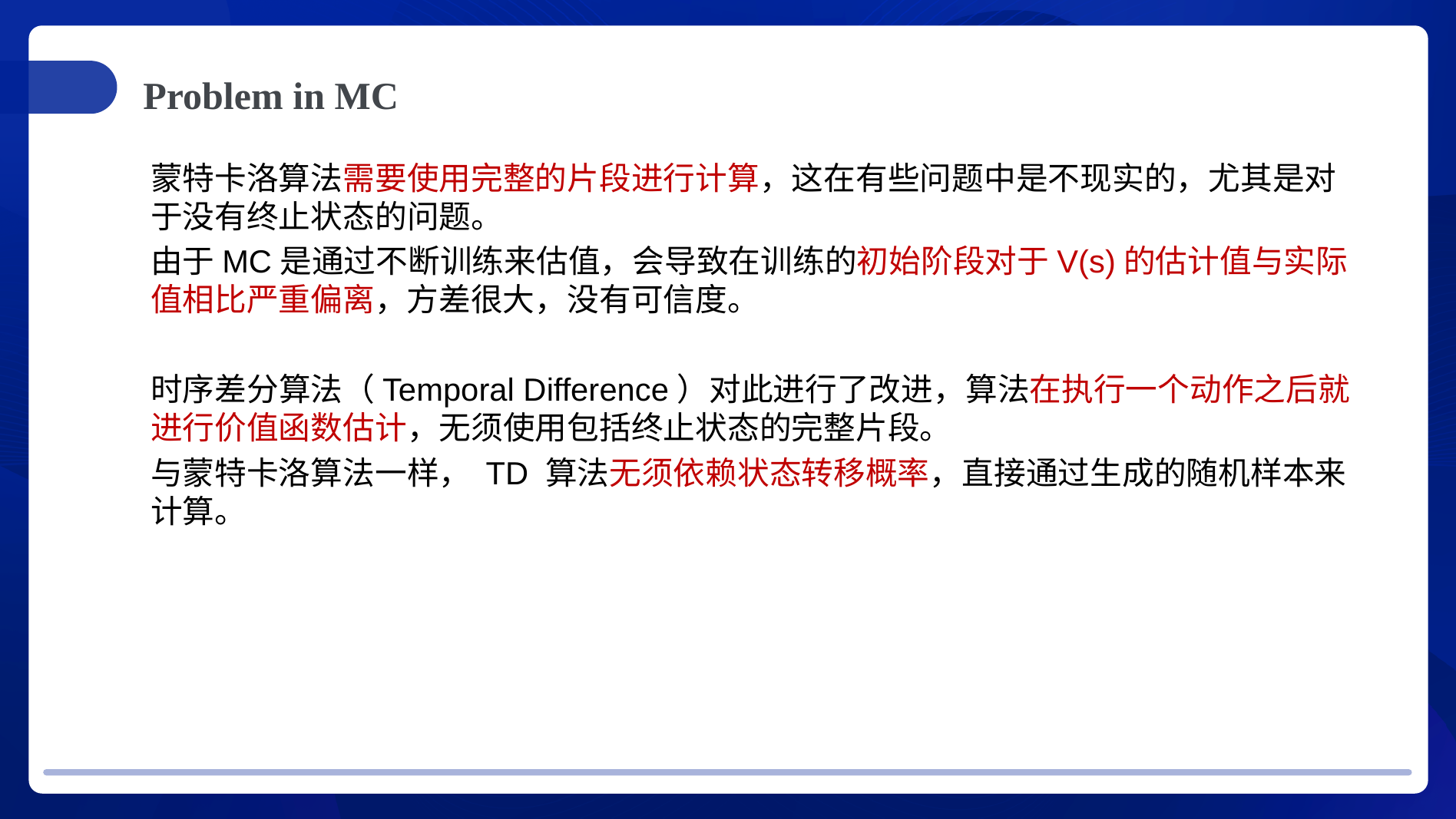

Problem in MC

蒙特卡洛算法需要使用完整的片段进行计算，这在有些问题中是不现实的，尤其是对于没有终止状态的问题。
由于MC是通过不断训练来估值，会导致在训练的初始阶段对于V(s)的估计值与实际值相比严重偏离，方差很大，没有可信度。

时序差分算法（Temporal Difference）对此进行了改进，算法在执行一个动作之后就进行价值函数估计，无须使用包括终止状态的完整片段。
与蒙特卡洛算法一样， TD 算法无须依赖状态转移概率，直接通过生成的随机样本来计算。